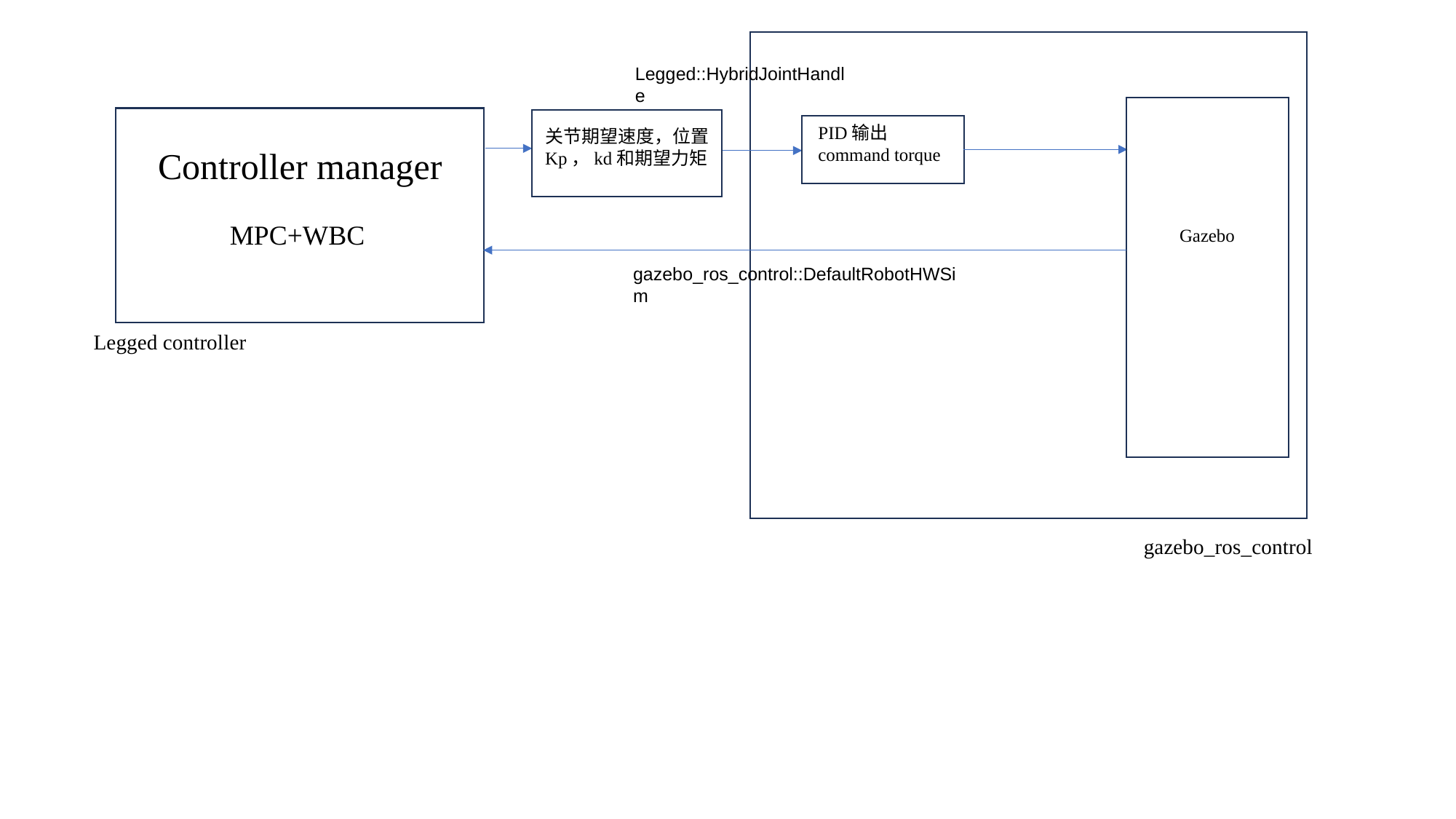

Legged::HybridJointHandle

PID输出command torque
关节期望速度，位置
Kp，kd和期望力矩
Controller manager
MPC+WBC
Gazebo
gazebo_ros_control::DefaultRobotHWSim
Legged controller
gazebo_ros_control